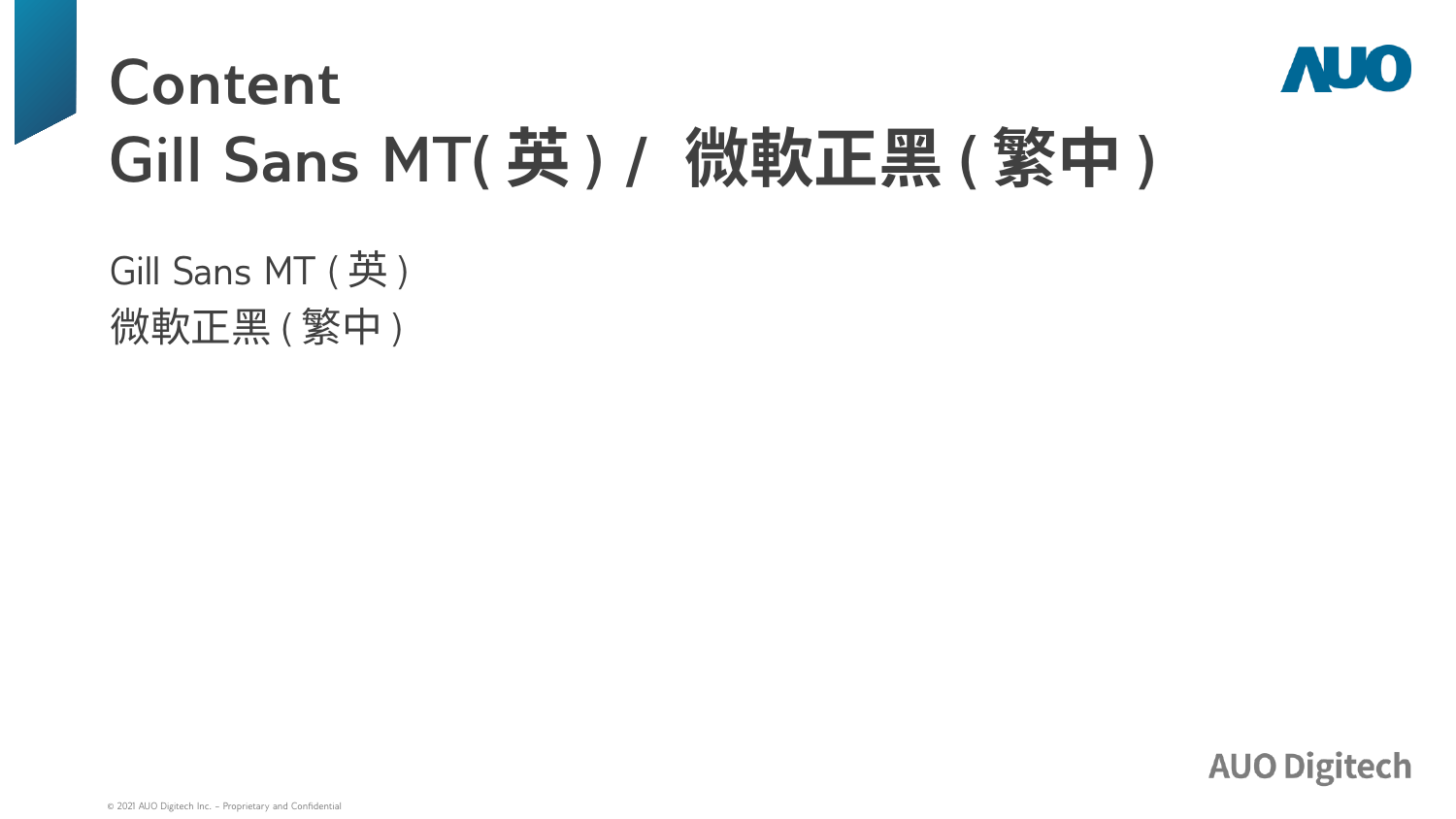

# Content Gill Sans MT(英) / 微軟正黑(繁中)
Gill Sans MT (英)
微軟正黑(繁中)